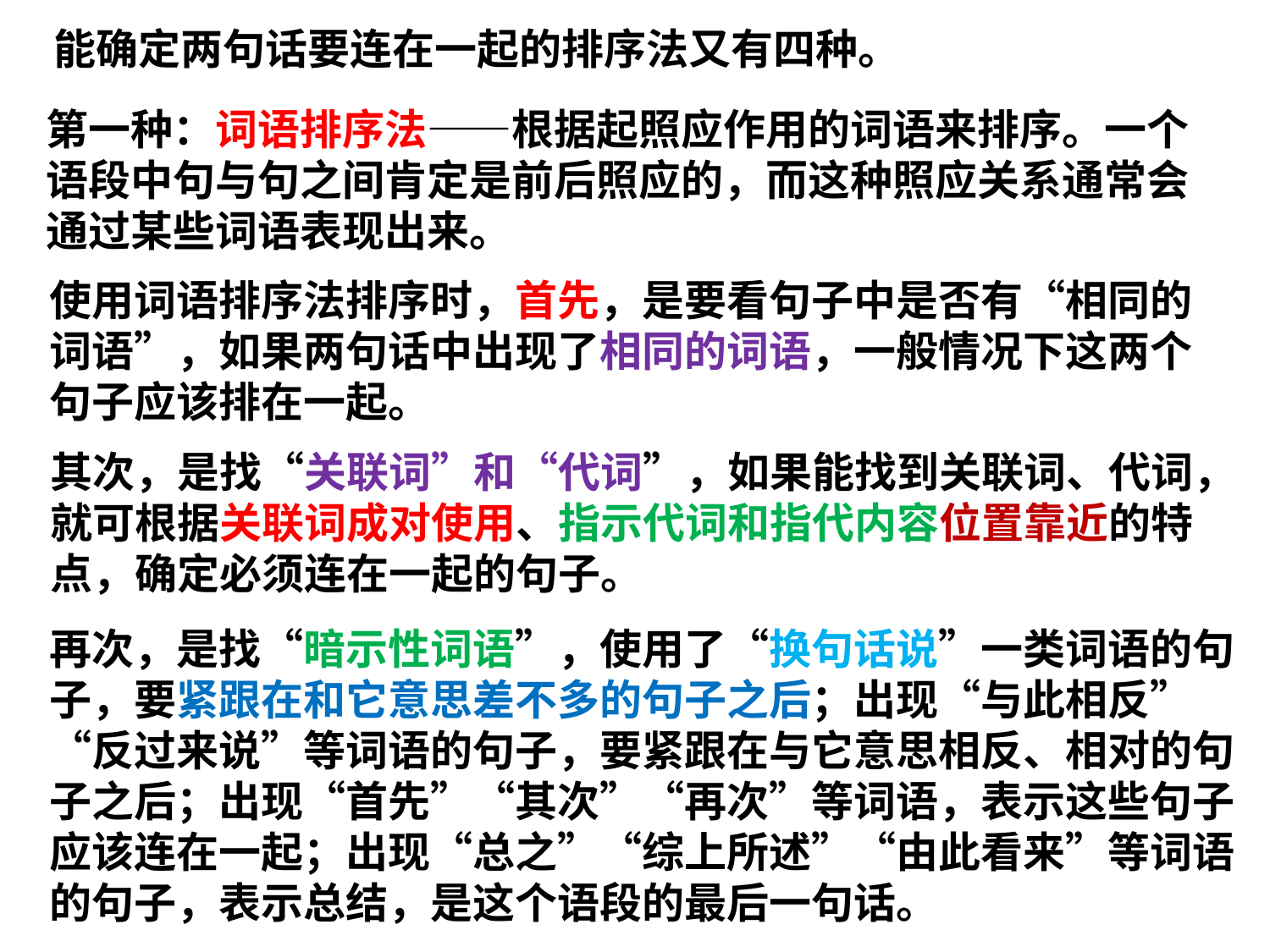

能确定两句话要连在一起的排序法又有四种。
第一种：词语排序法——根据起照应作用的词语来排序。一个语段中句与句之间肯定是前后照应的，而这种照应关系通常会通过某些词语表现出来。
使用词语排序法排序时，首先，是要看句子中是否有“相同的词语”，如果两句话中出现了相同的词语，一般情况下这两个句子应该排在一起。
其次，是找“关联词”和“代词”，如果能找到关联词、代词，就可根据关联词成对使用、指示代词和指代内容位置靠近的特点，确定必须连在一起的句子。
再次，是找“暗示性词语”，使用了“换句话说”一类词语的句子，要紧跟在和它意思差不多的句子之后；出现“与此相反”“反过来说”等词语的句子，要紧跟在与它意思相反、相对的句子之后；出现“首先”“其次”“再次”等词语，表示这些句子应该连在一起；出现“总之”“综上所述”“由此看来”等词语的句子，表示总结，是这个语段的最后一句话。